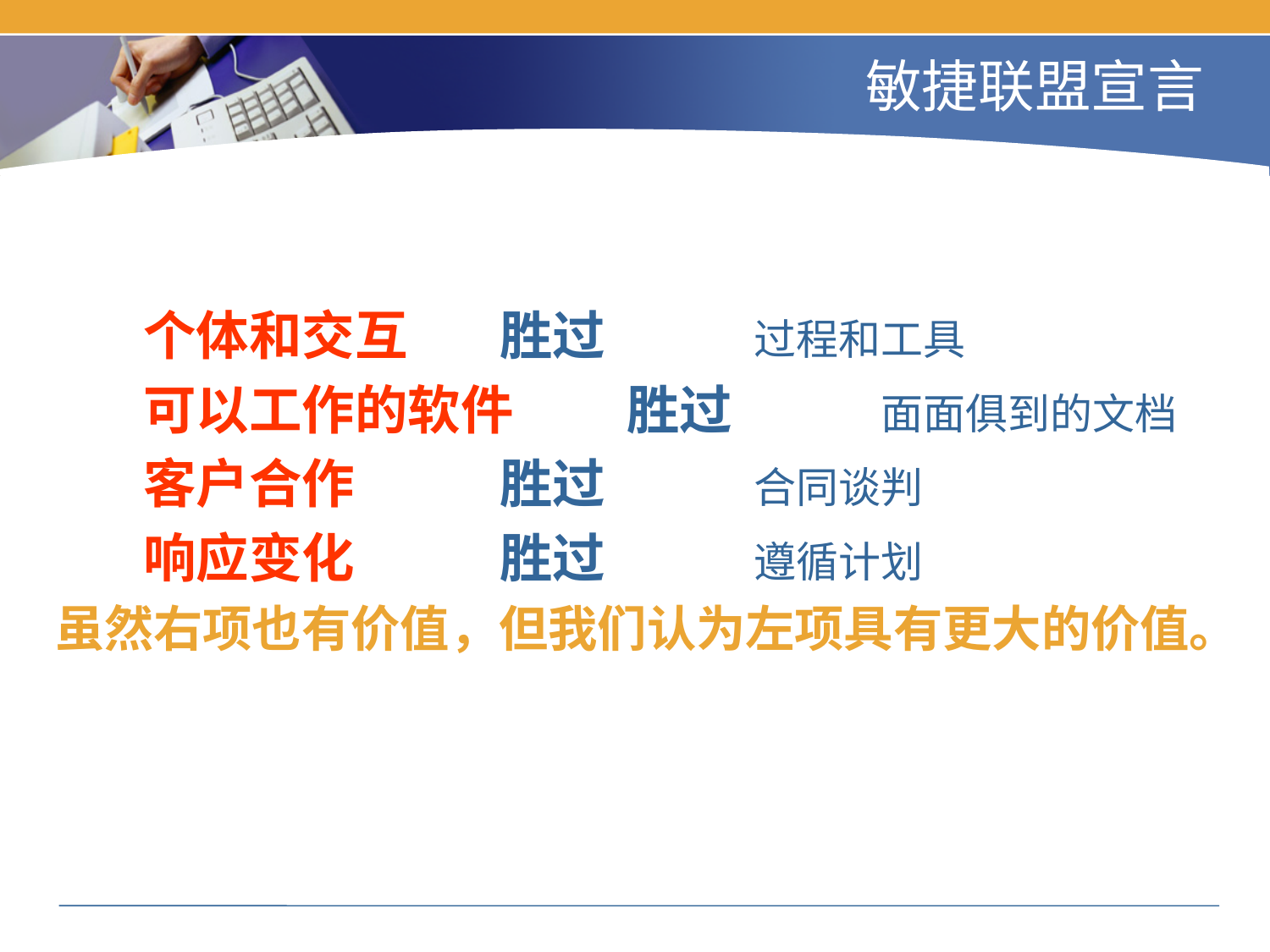

# 敏捷联盟宣言
 个体和交互     	胜过		过程和工具
 可以工作的软件	胜过		面面俱到的文档
 客户合作		胜过		合同谈判
 响应变化		胜过		遵循计划
虽然右项也有价值，但我们认为左项具有更大的价值。